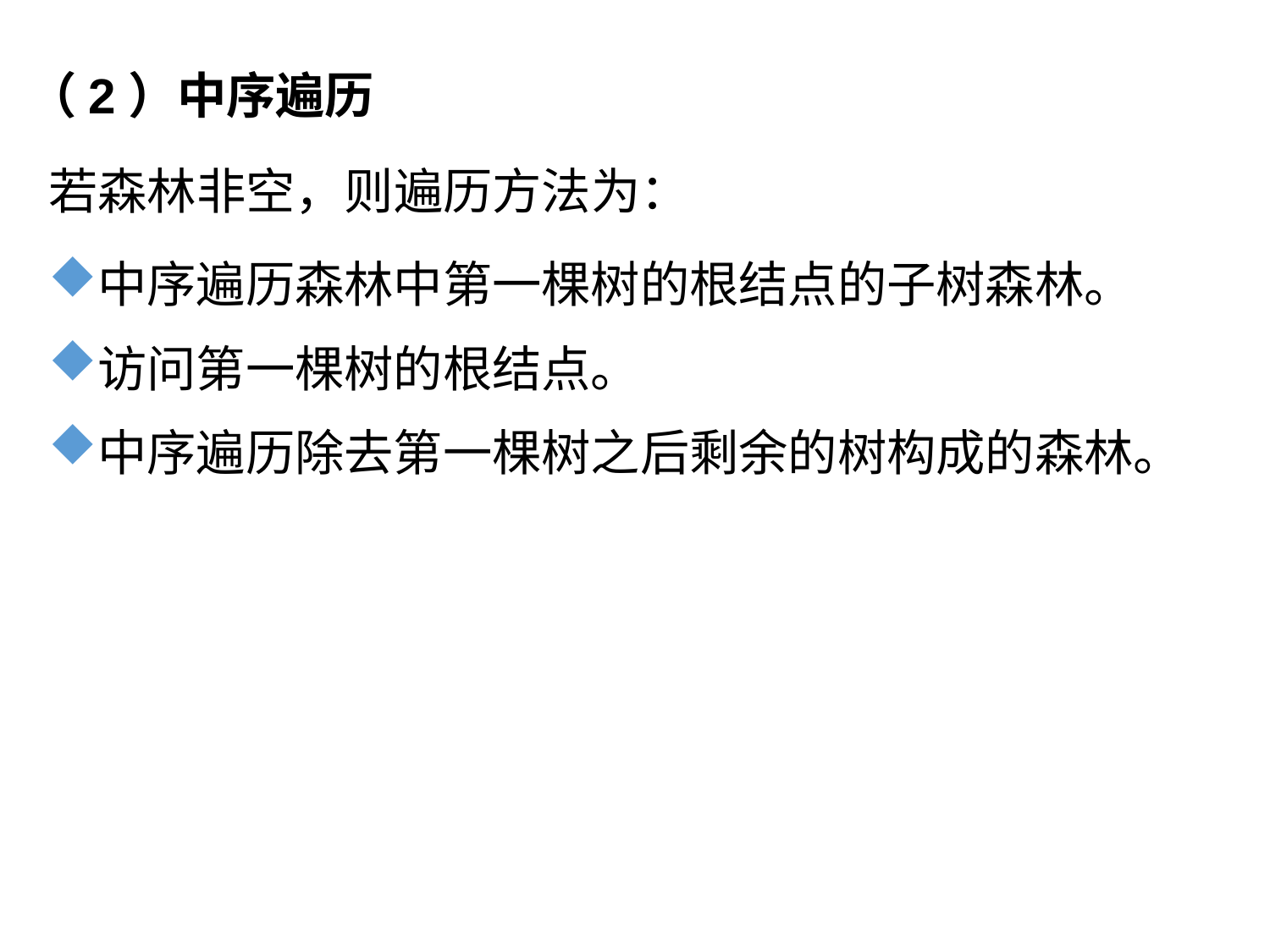

（2）中序遍历
若森林非空，则遍历方法为：
中序遍历森林中第一棵树的根结点的子树森林。
访问第一棵树的根结点。
中序遍历除去第一棵树之后剩余的树构成的森林。